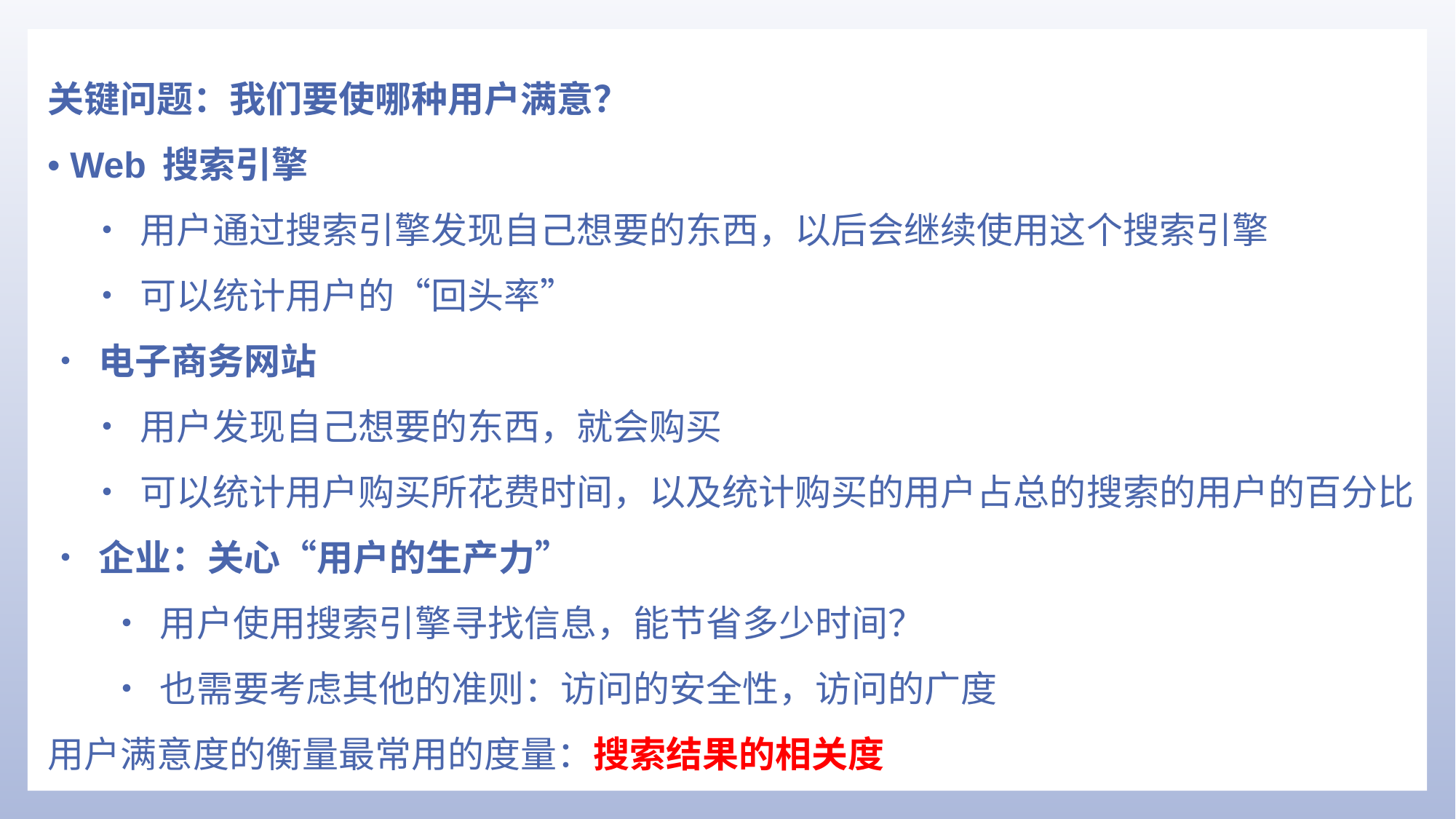

关键问题：我们要使哪种用户满意？
• Web 搜索引擎
• 用户通过搜索引擎发现自己想要的东西，以后会继续使用这个搜索引擎
• 可以统计用户的“回头率”
• 电子商务网站
• 用户发现自己想要的东西，就会购买
• 可以统计用户购买所花费时间，以及统计购买的用户占总的搜索的用户的百分比
• 企业：关心“用户的生产力”
• 用户使用搜索引擎寻找信息，能节省多少时间？
• 也需要考虑其他的准则：访问的安全性，访问的广度
用户满意度的衡量最常用的度量：搜索结果的相关度